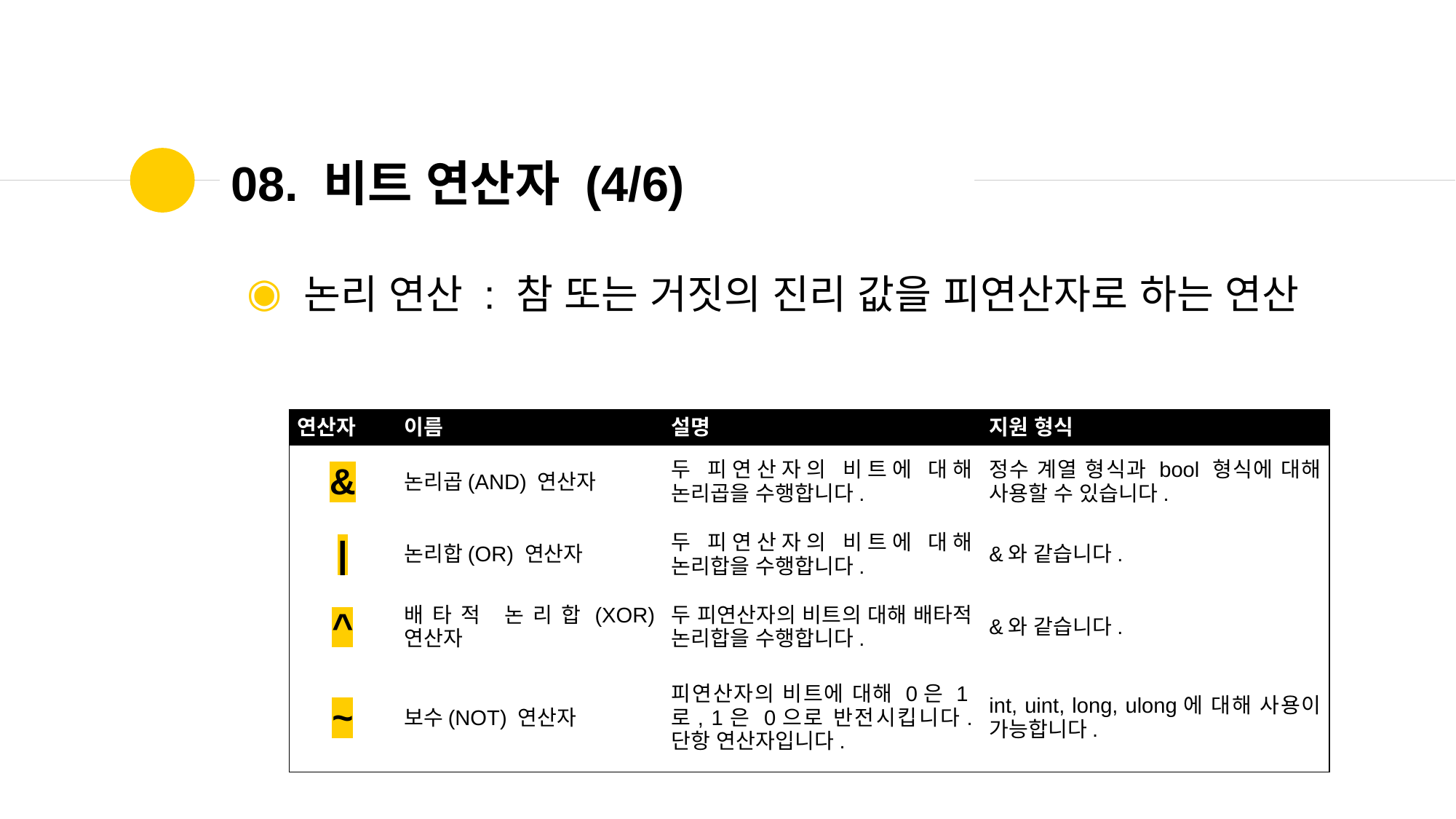

# 08. 비트 연산자 (4/6)
논리 연산 : 참 또는 거짓의 진리 값을 피연산자로 하는 연산
| 연산자 | 이름 | 설명 | 지원 형식 |
| --- | --- | --- | --- |
| & | 논리곱(AND) 연산자 | 두 피연산자의 비트에 대해 논리곱을 수행합니다. | 정수 계열 형식과 bool 형식에 대해 사용할 수 있습니다. |
| | | 논리합(OR) 연산자 | 두 피연산자의 비트에 대해 논리합을 수행합니다. | &와 같습니다. |
| ^ | 배타적 논리합(XOR) 연산자 | 두 피연산자의 비트의 대해 배타적 논리합을 수행합니다. | &와 같습니다. |
| ~ | 보수(NOT) 연산자 | 피연산자의 비트에 대해 0은 1로, 1은 0으로 반전시킵니다. 단항 연산자입니다. | int, uint, long, ulong에 대해 사용이 가능합니다. |